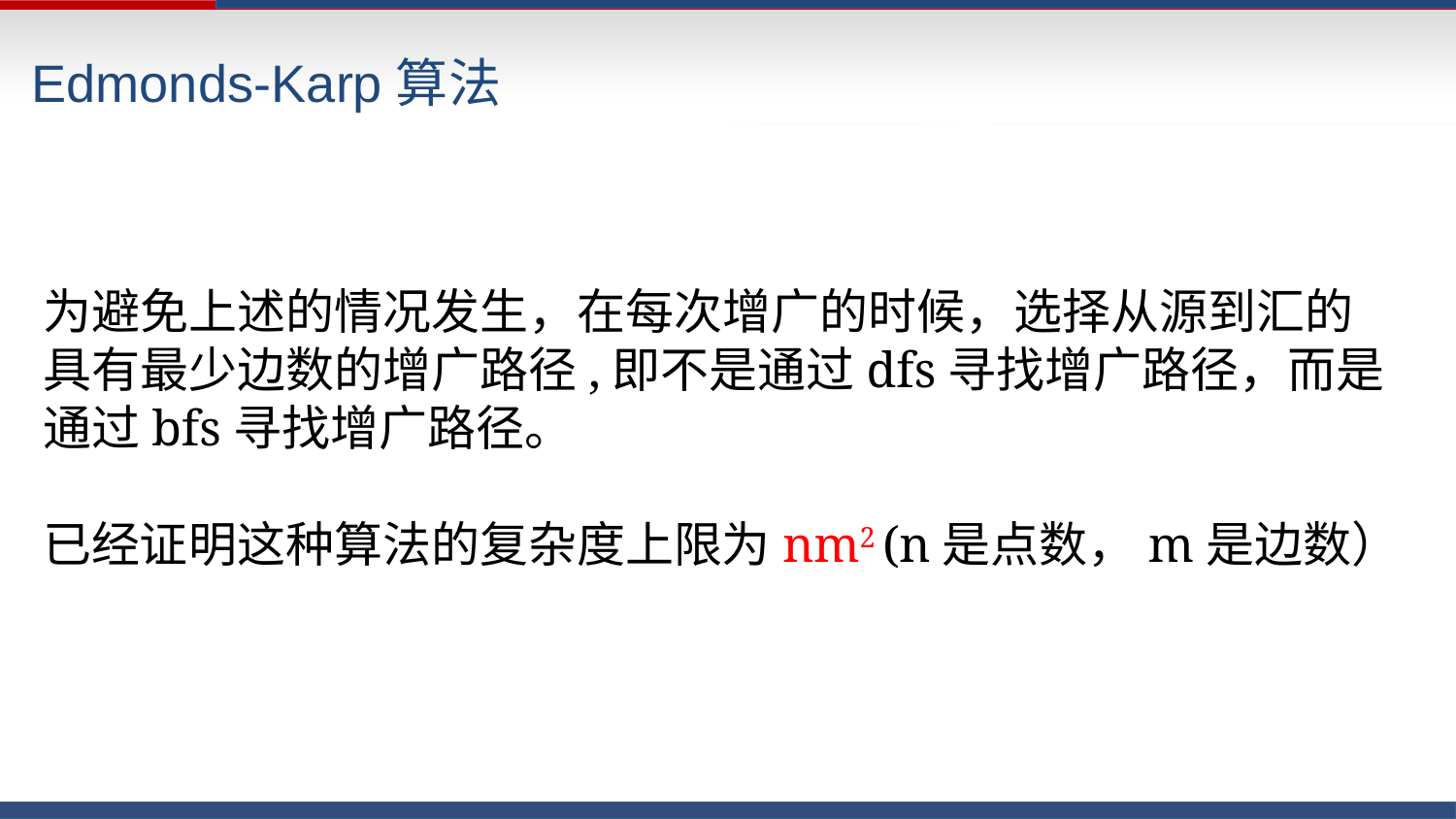

Edmonds-Karp算法

为避免上述的情况发生，在每次增广的时候，选择从源到汇的具有最少边数的增广路径,即不是通过dfs寻找增广路径，而是通过bfs寻找增广路径。

已经证明这种算法的复杂度上限为nm2 (n是点数，m是边数）